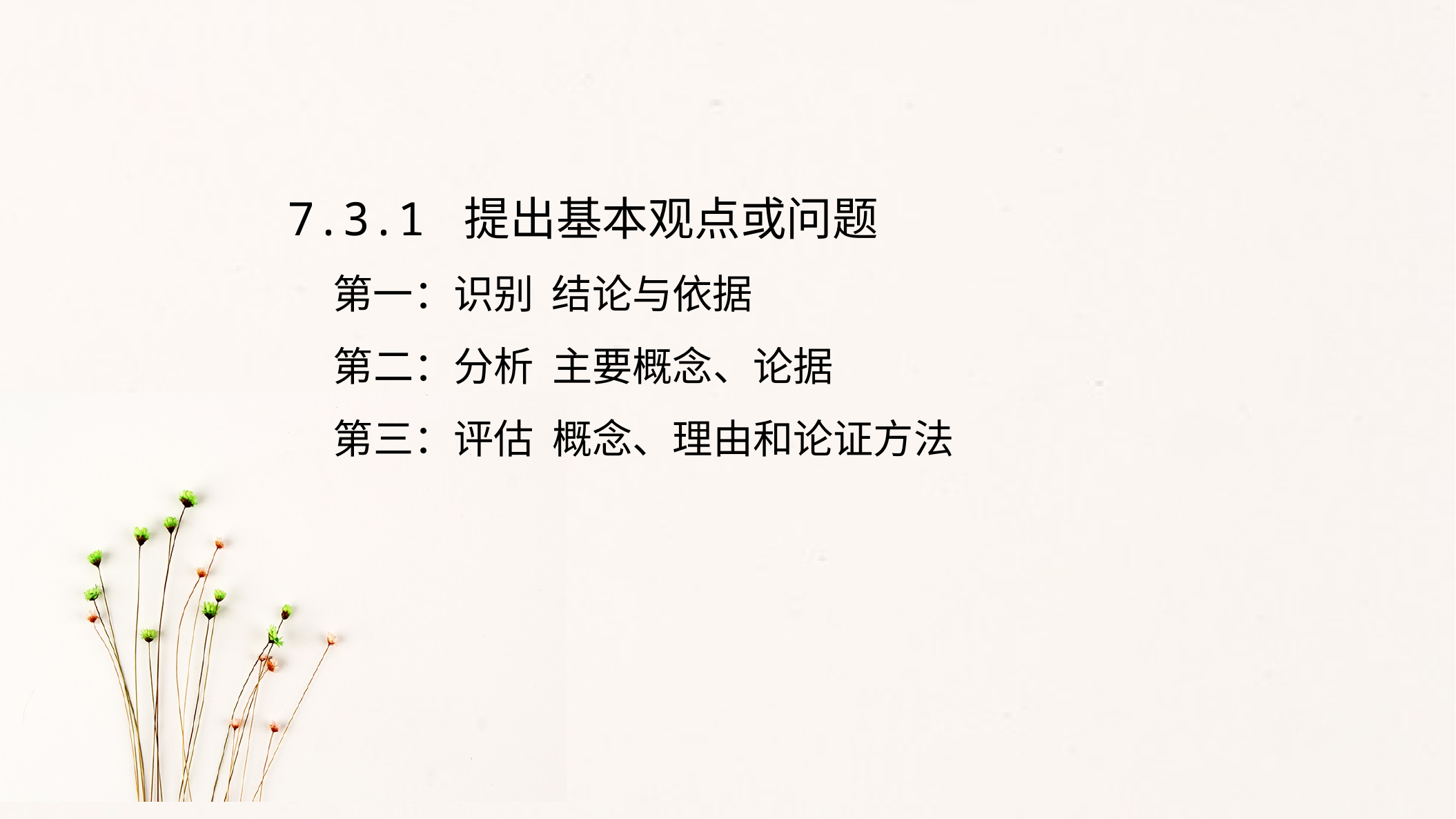

7.3.1 提出基本观点或问题
    第一：识别  结论与依据
    第二：分析  主要概念、论据
    第三：评估  概念、理由和论证方法